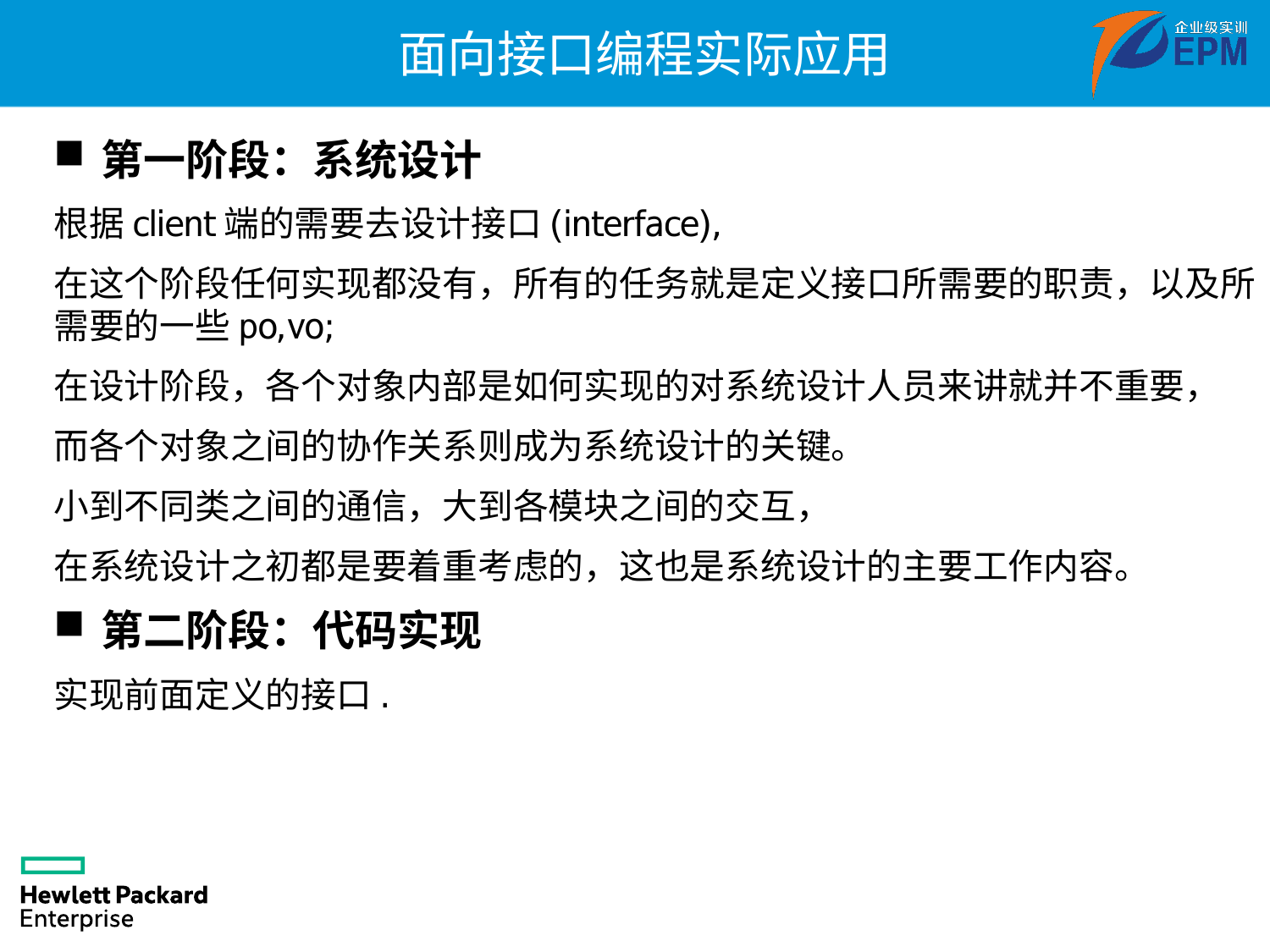

# 面向接口编程实际应用
第一阶段：系统设计
根据client端的需要去设计接口(interface),
在这个阶段任何实现都没有，所有的任务就是定义接口所需要的职责，以及所需要的一些po,vo;
在设计阶段，各个对象内部是如何实现的对系统设计人员来讲就并不重要，
而各个对象之间的协作关系则成为系统设计的关键。
小到不同类之间的通信，大到各模块之间的交互，
在系统设计之初都是要着重考虑的，这也是系统设计的主要工作内容。
第二阶段：代码实现
实现前面定义的接口.